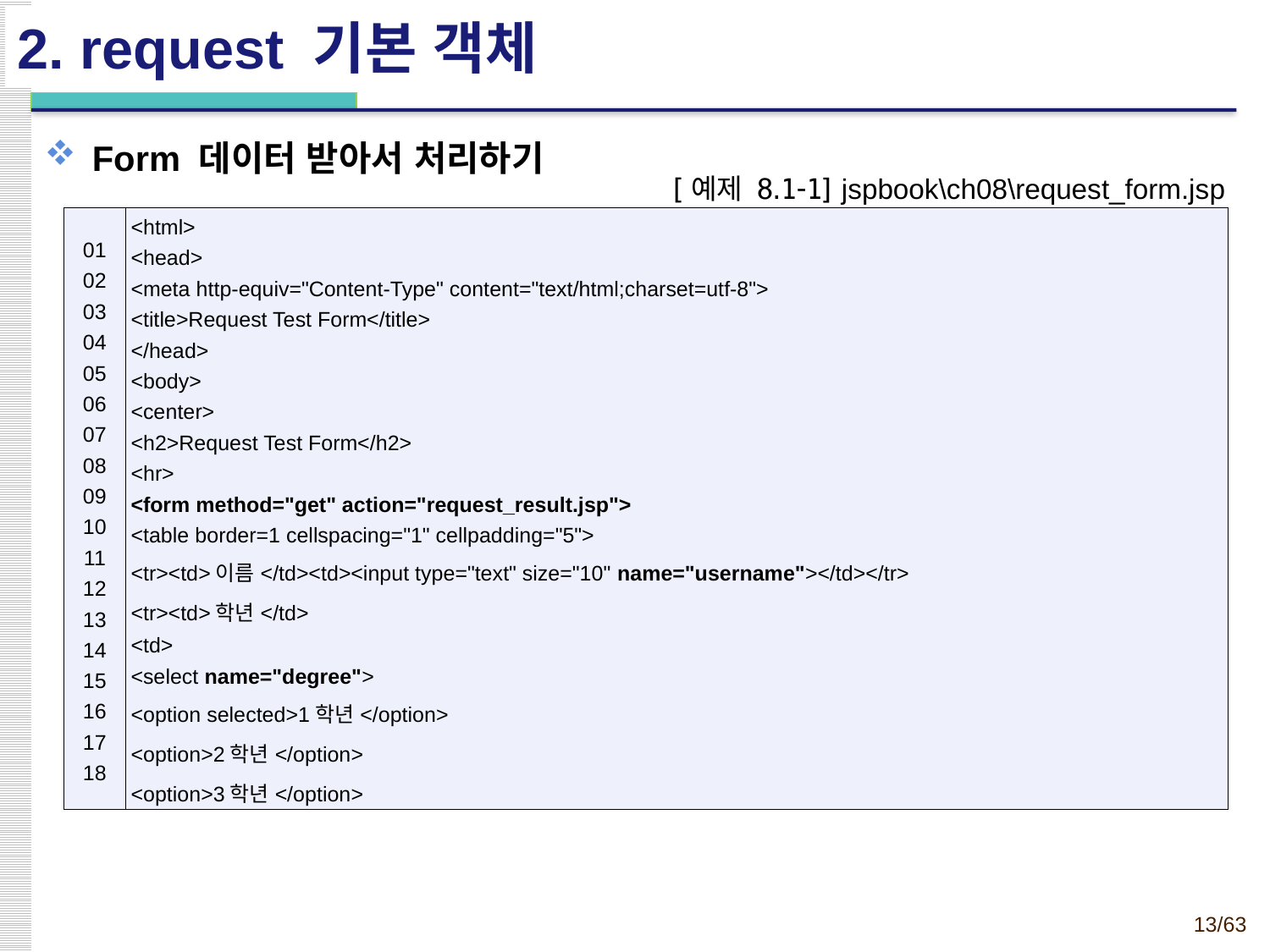

13/65
제장

# 2. request 기본 객체
Form 데이터 받아서 처리하기

[예제 8.1-1] jspbook\ch08\request_form.jsp
| 01 02 03 04 05 06 07 08 09 10 11 12 13 14 15 16 17 18 | <html> <head> <meta http-equiv="Content-Type" content="text/html;charset=utf-8"> <title>Request Test Form</title> </head> <body> <center> <h2>Request Test Form</h2> <hr> <form method="get" action="request\_result.jsp"> <table border=1 cellspacing="1" cellpadding="5"> <tr><td>이름</td><td><input type="text" size="10" name="username"></td></tr> <tr><td>학년</td> <td> <select name="degree"> <option selected>1학년</option> <option>2학년</option> <option>3학년</option> |
| --- | --- |